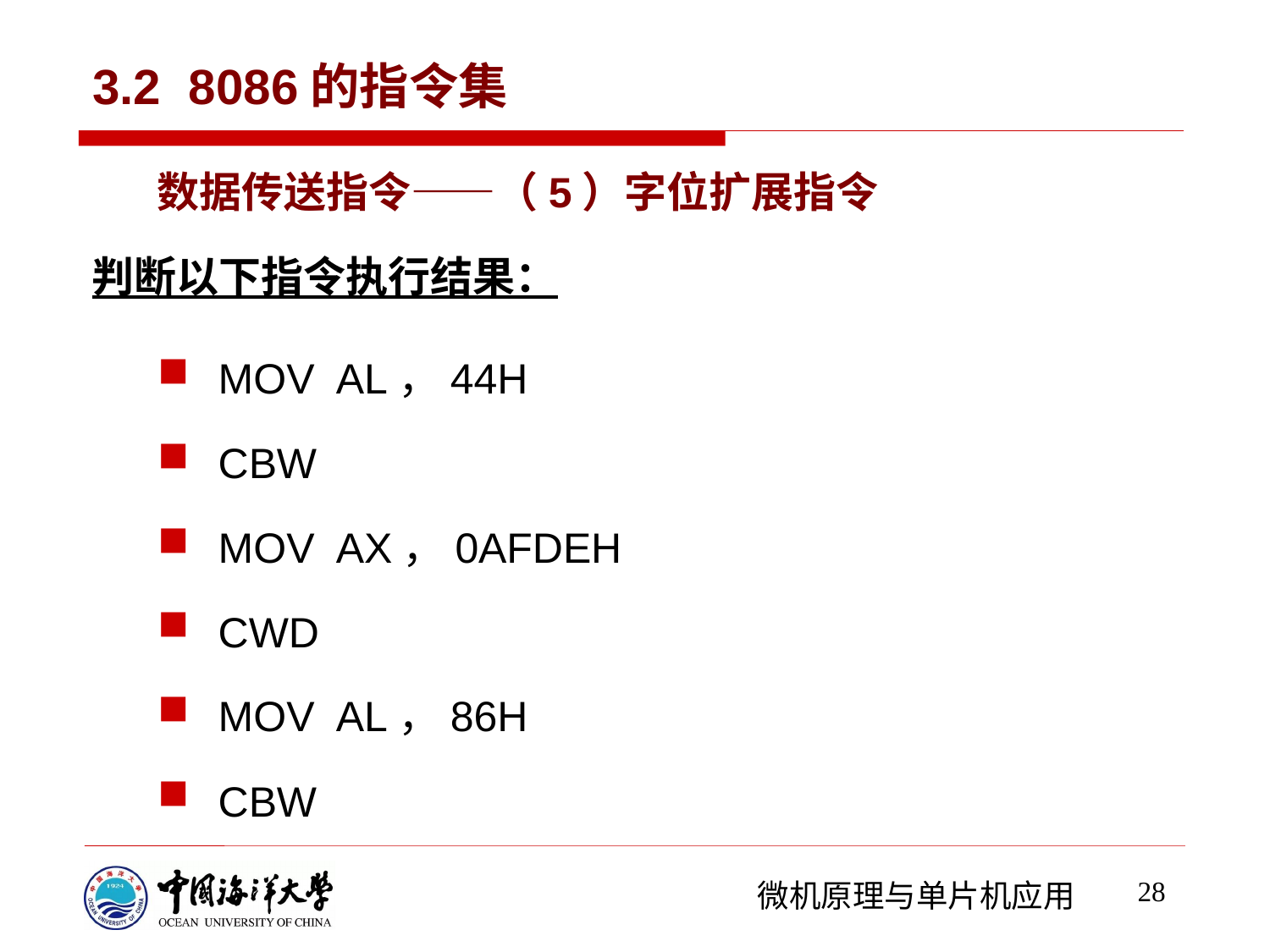

# 3.2  8086的指令集
数据传送指令——（5）字位扩展指令
判断以下指令执行结果：
MOV  AL，44H
CBW
MOV  AX，0AFDEH
CWD
MOV  AL，86H
CBW
28